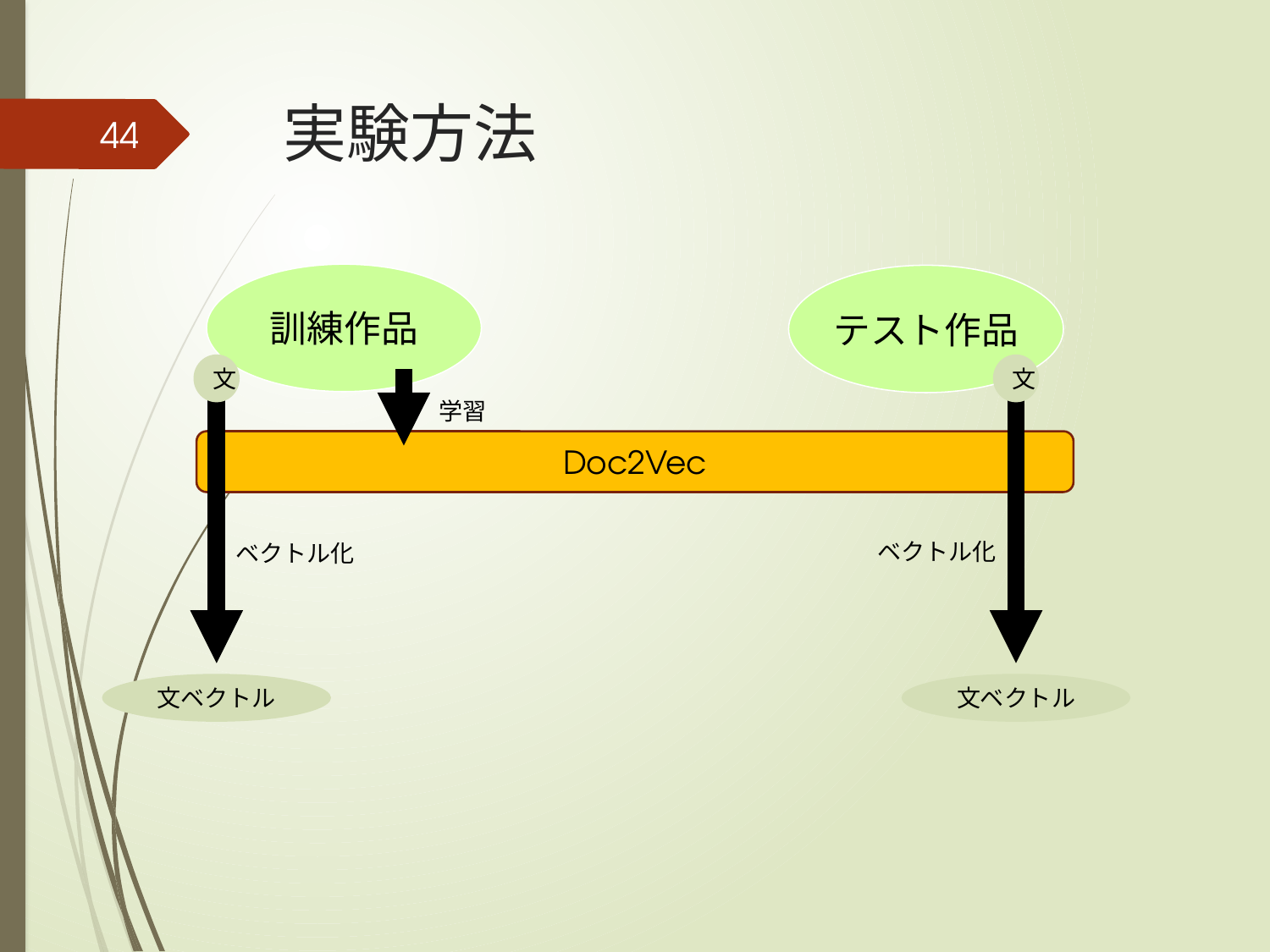

# 実験方法
44
訓練作品
テスト作品
文
文
学習
Doc2Vec
ベクトル化
ベクトル化
文ベクトル
文ベクトル